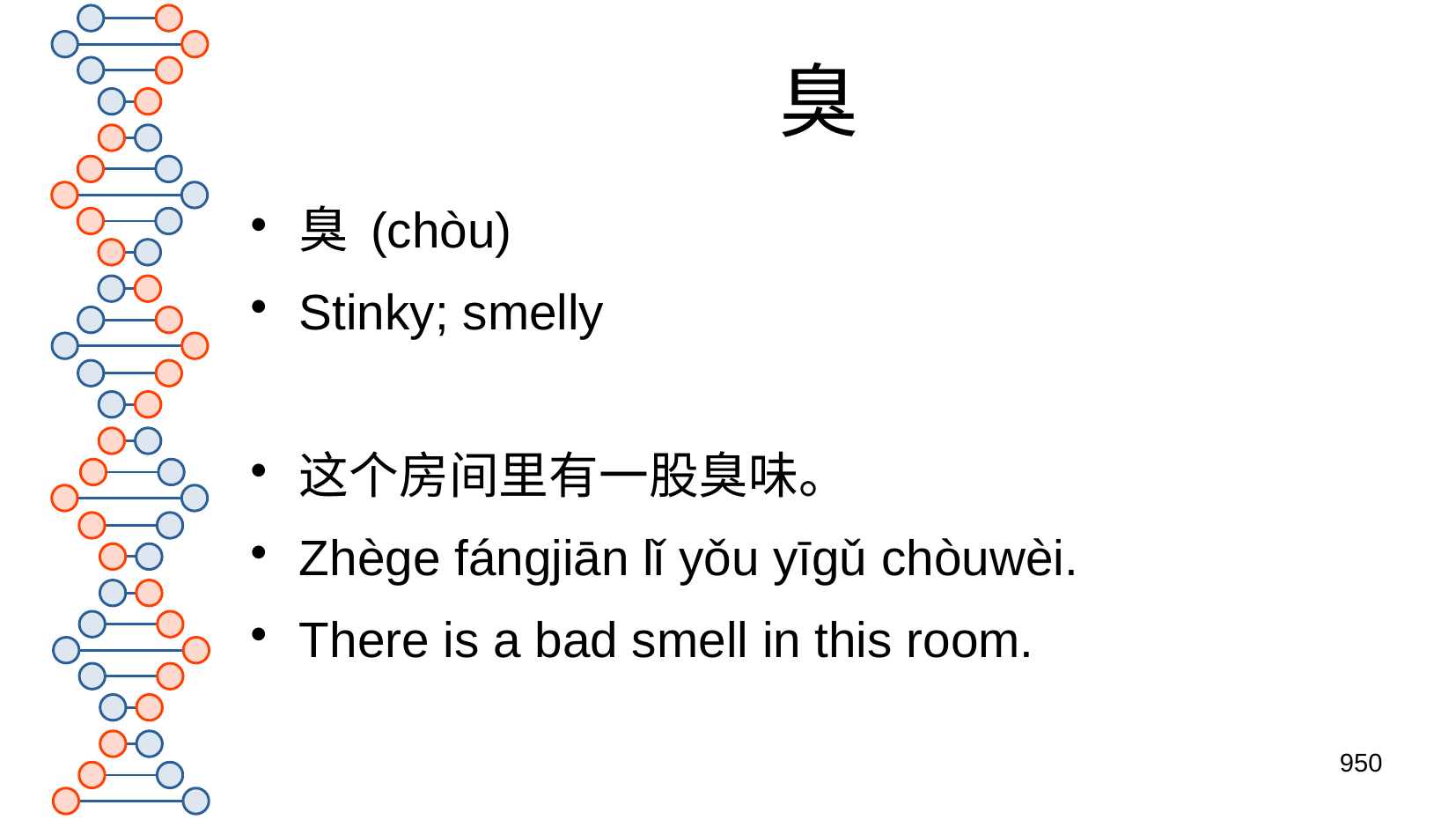

# 臭
臭 (chòu)
Stinky; smelly

这个房间里有一股臭味。
Zhège fángjiān lǐ yǒu yīgǔ chòuwèi.
There is a bad smell in this room.

950